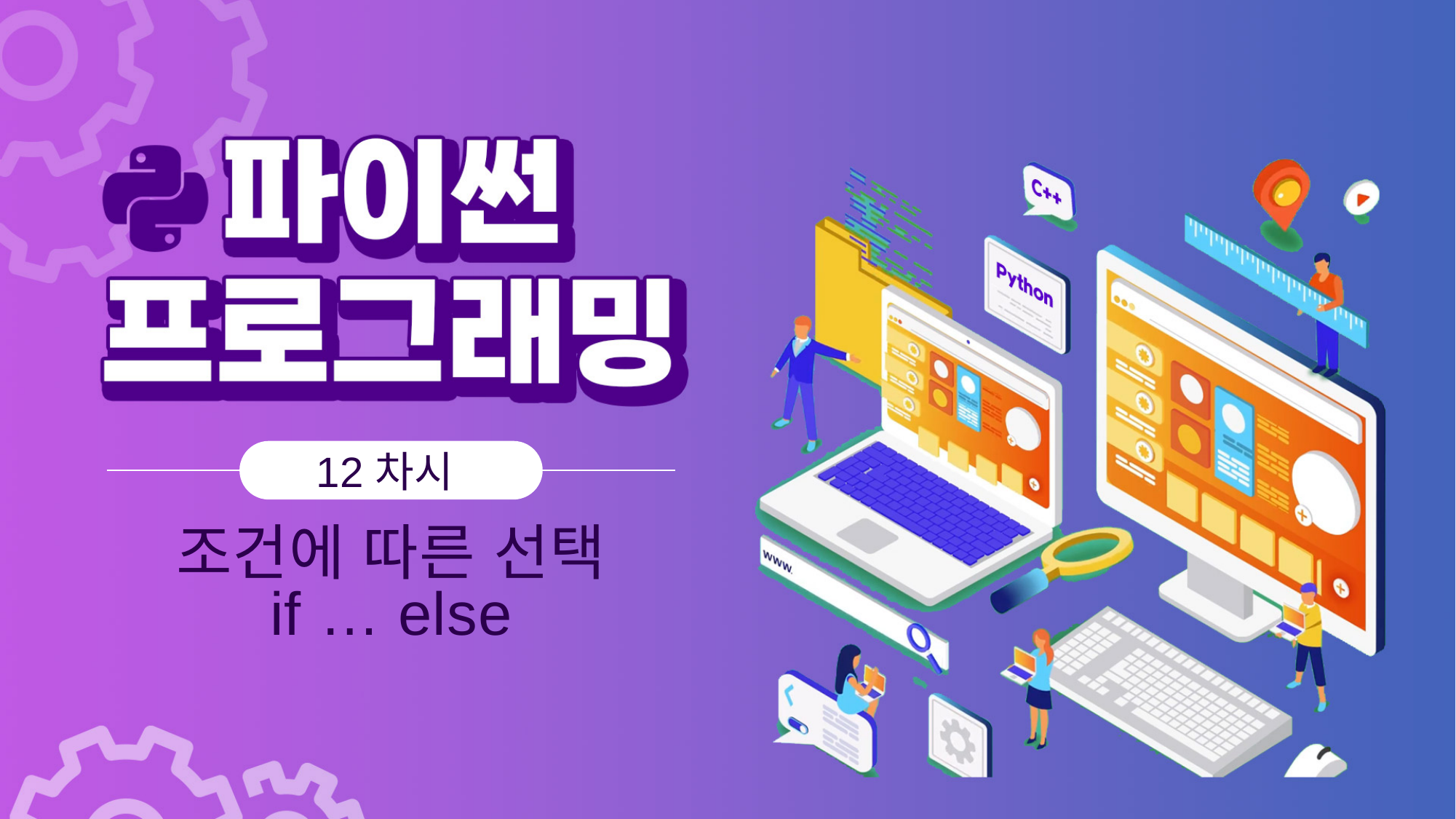

12차시
조건에 따른 선택
if … else